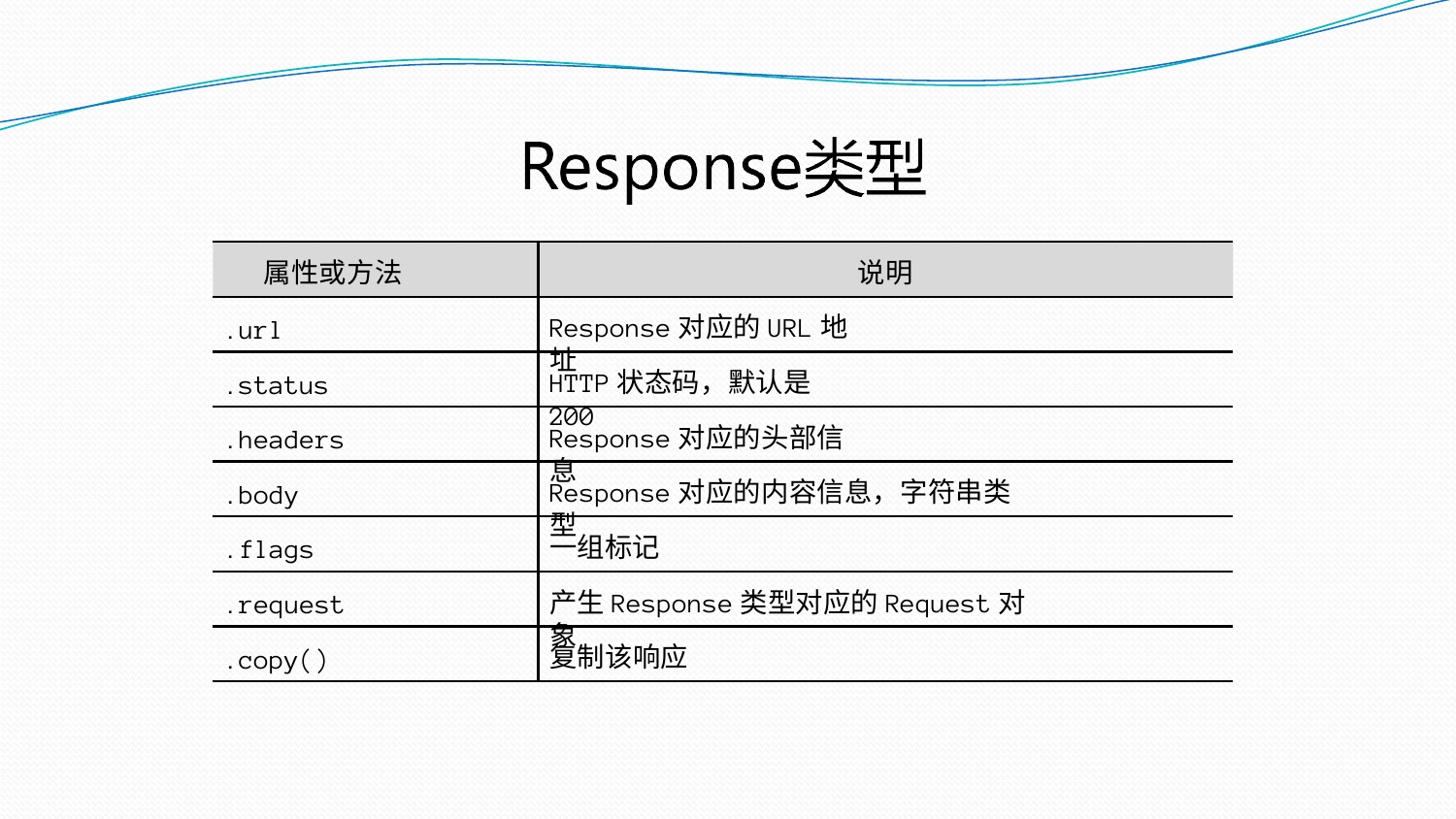

属性或方法

说明

Response对应的URL地址
.url

HTTP状态码，默认是200
.status

Response对应的头部信息
.headers

Response对应的内容信息，字符串类型
.body

一组标记
.flags

产生Response类型对应的Request对象
.request

复制该响应
.copy()